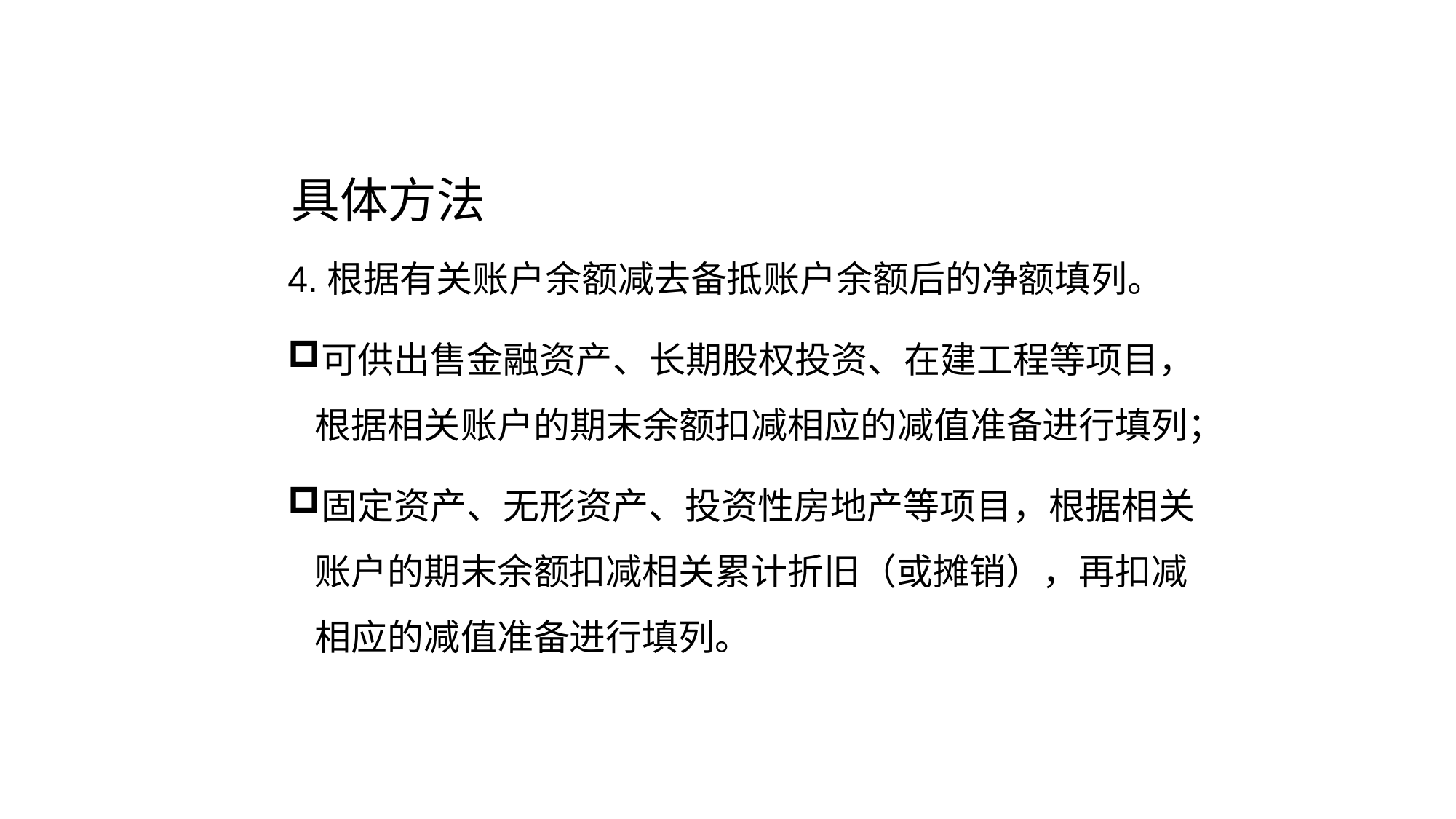

# 具体方法
4.根据有关账户余额减去备抵账户余额后的净额填列。
可供出售金融资产、长期股权投资、在建工程等项目，根据相关账户的期末余额扣减相应的减值准备进行填列；
固定资产、无形资产、投资性房地产等项目，根据相关账户的期末余额扣减相关累计折旧（或摊销），再扣减相应的减值准备进行填列。